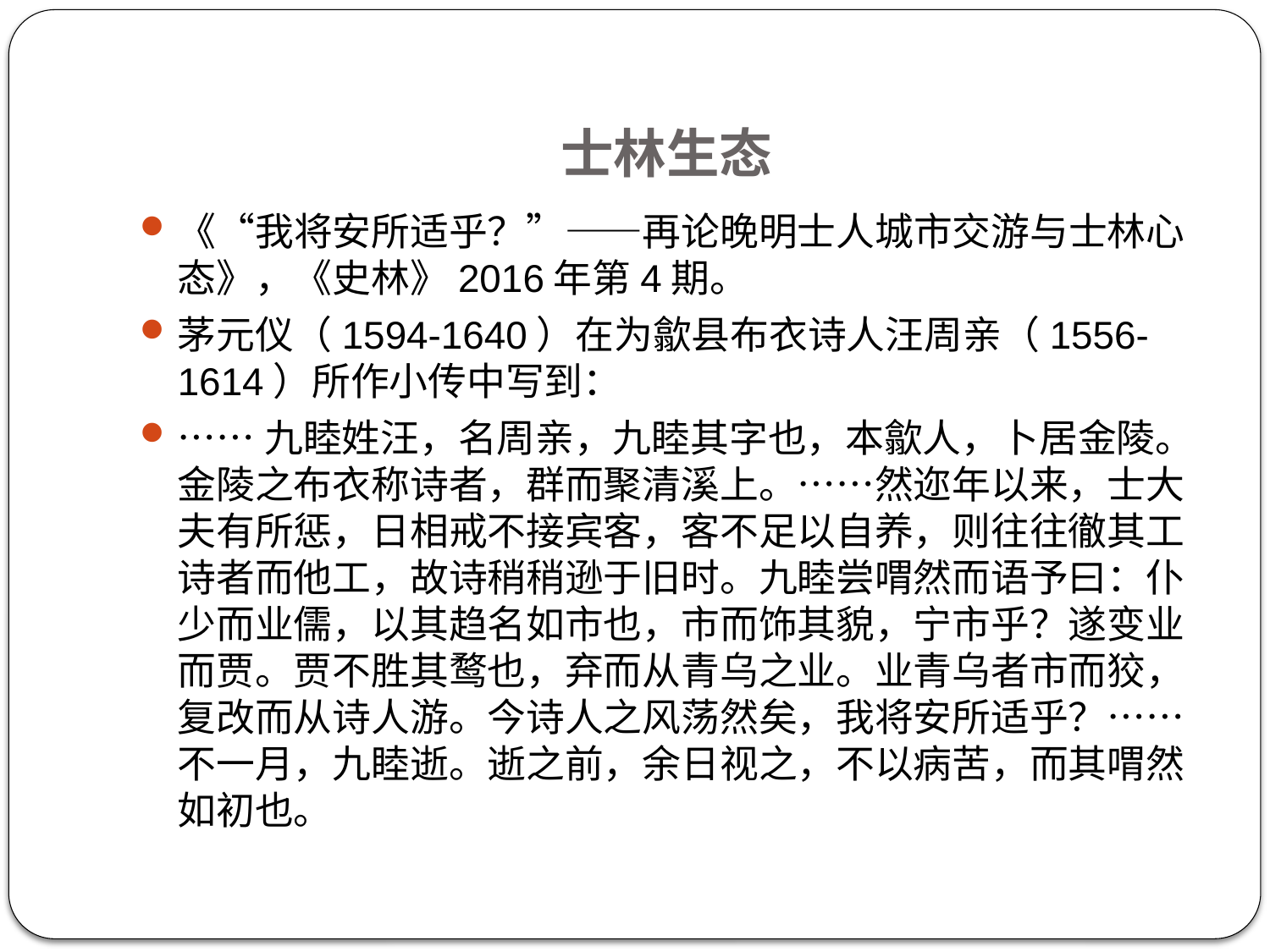

# 士林生态
《“我将安所适乎？”——再论晚明士人城市交游与士林心态》，《史林》2016年第4期。
茅元仪（1594-1640）在为歙县布衣诗人汪周亲（1556-1614）所作小传中写到：
……九睦姓汪，名周亲，九睦其字也，本歙人，卜居金陵。金陵之布衣称诗者，群而聚清溪上。……然迩年以来，士大夫有所惩，日相戒不接宾客，客不足以自养，则往往徹其工诗者而他工，故诗稍稍逊于旧时。九睦尝喟然而语予曰：仆少而业儒，以其趋名如市也，市而饰其貌，宁市乎？遂变业而贾。贾不胜其鹜也，弃而从青乌之业。业青乌者市而狡，复改而从诗人游。今诗人之风荡然矣，我将安所适乎？……不一月，九睦逝。逝之前，余日视之，不以病苦，而其喟然如初也。